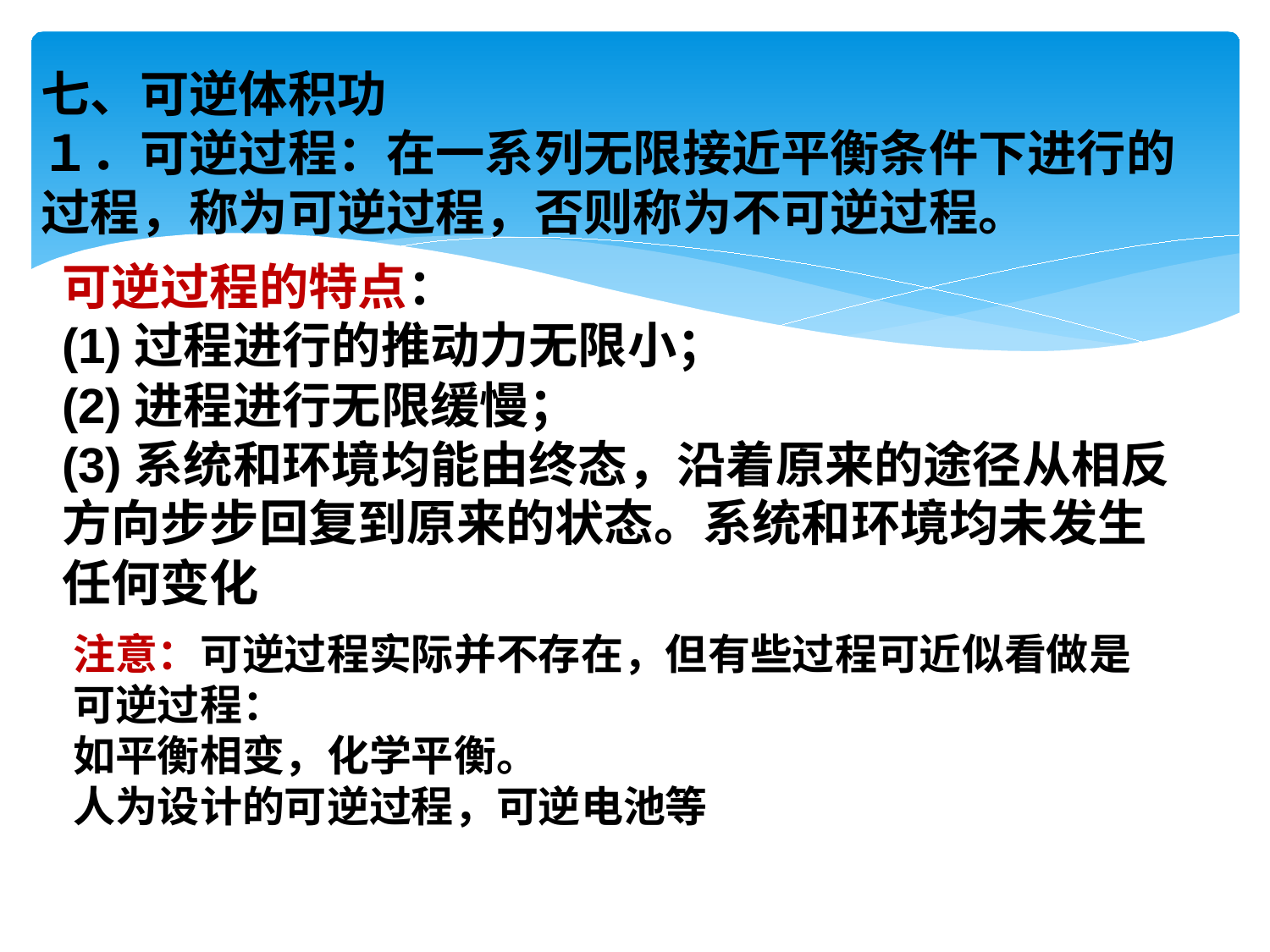

七、可逆体积功
１．可逆过程：在一系列无限接近平衡条件下进行的过程，称为可逆过程，否则称为不可逆过程。
可逆过程的特点：
(1)过程进行的推动力无限小；
(2)进程进行无限缓慢；
(3)系统和环境均能由终态，沿着原来的途径从相反方向步步回复到原来的状态。系统和环境均未发生任何变化
注意：可逆过程实际并不存在，但有些过程可近似看做是可逆过程：
如平衡相变，化学平衡。
人为设计的可逆过程，可逆电池等